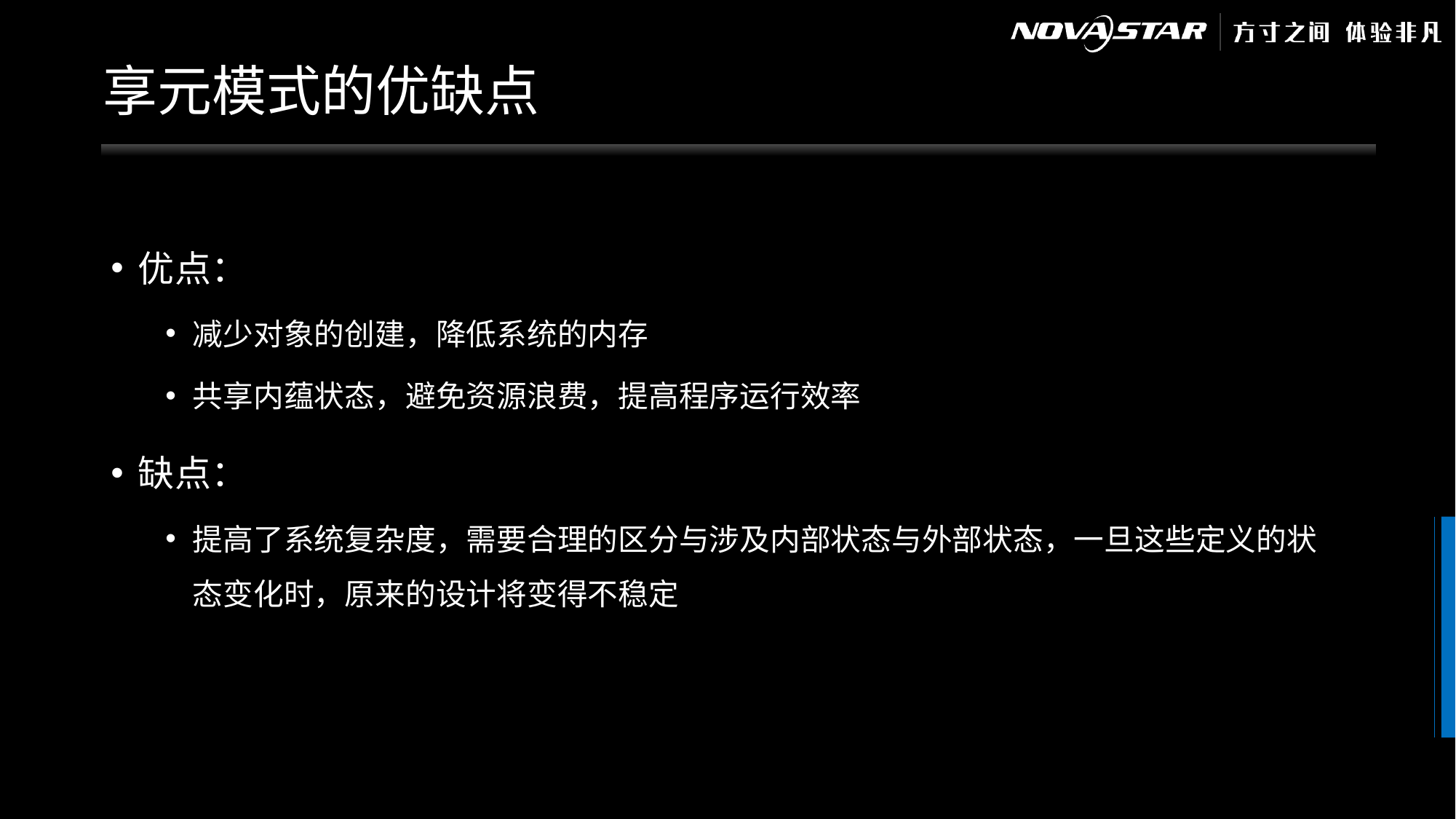

# 享元模式的优缺点

优点：
减少对象的创建，降低系统的内存
共享内蕴状态，避免资源浪费，提高程序运行效率
缺点：
提高了系统复杂度，需要合理的区分与涉及内部状态与外部状态，一旦这些定义的状态变化时，原来的设计将变得不稳定